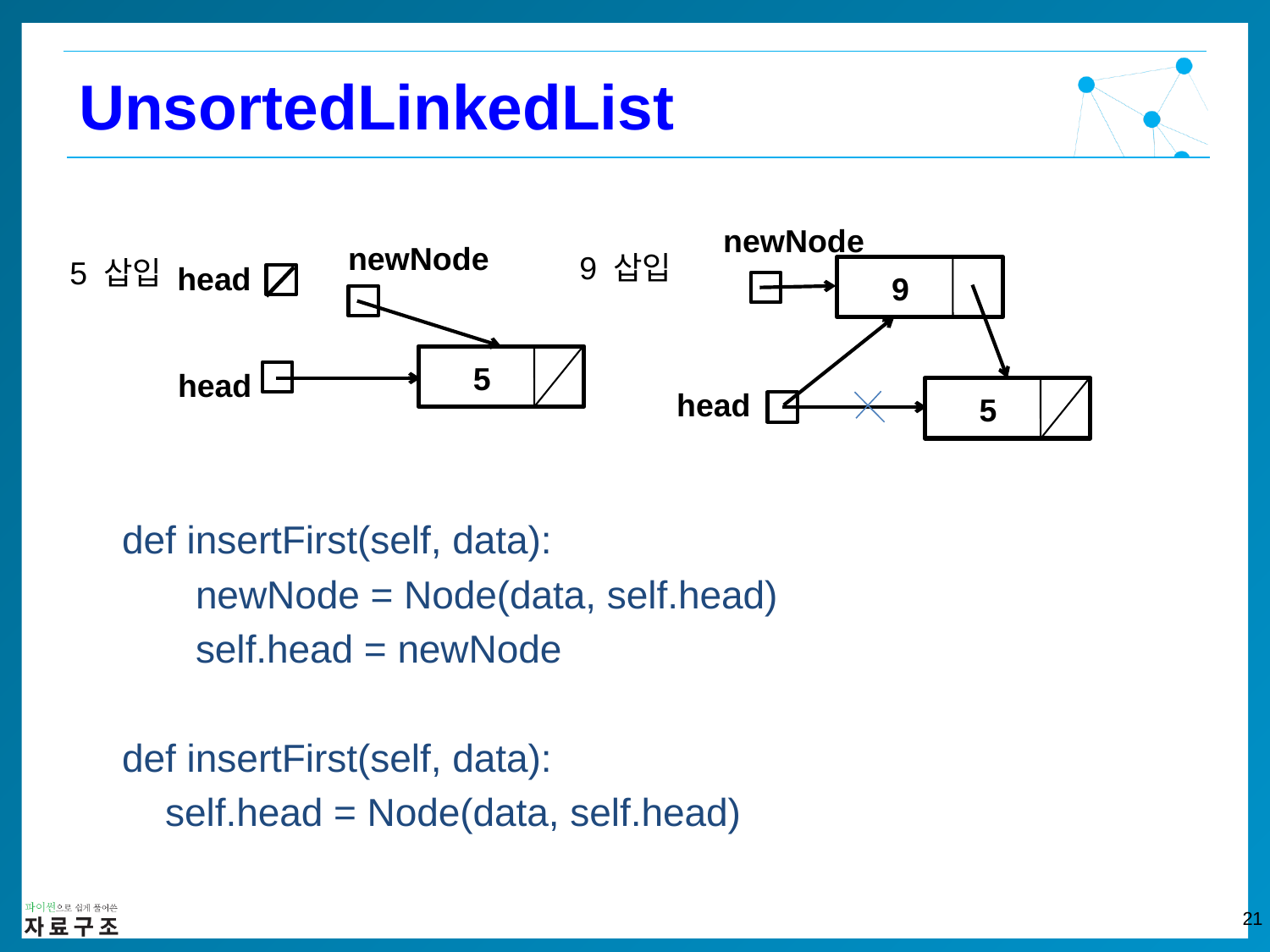

UnsortedLinkedList

    def insertFirst(self, data):
	newNode = Node(data, self.head)
	self.head = newNode

    def insertFirst(self, data):
        self.head = Node(data, self.head)

newNode
newNode
9 삽입
5 삽입
head

9

5
head

head

5